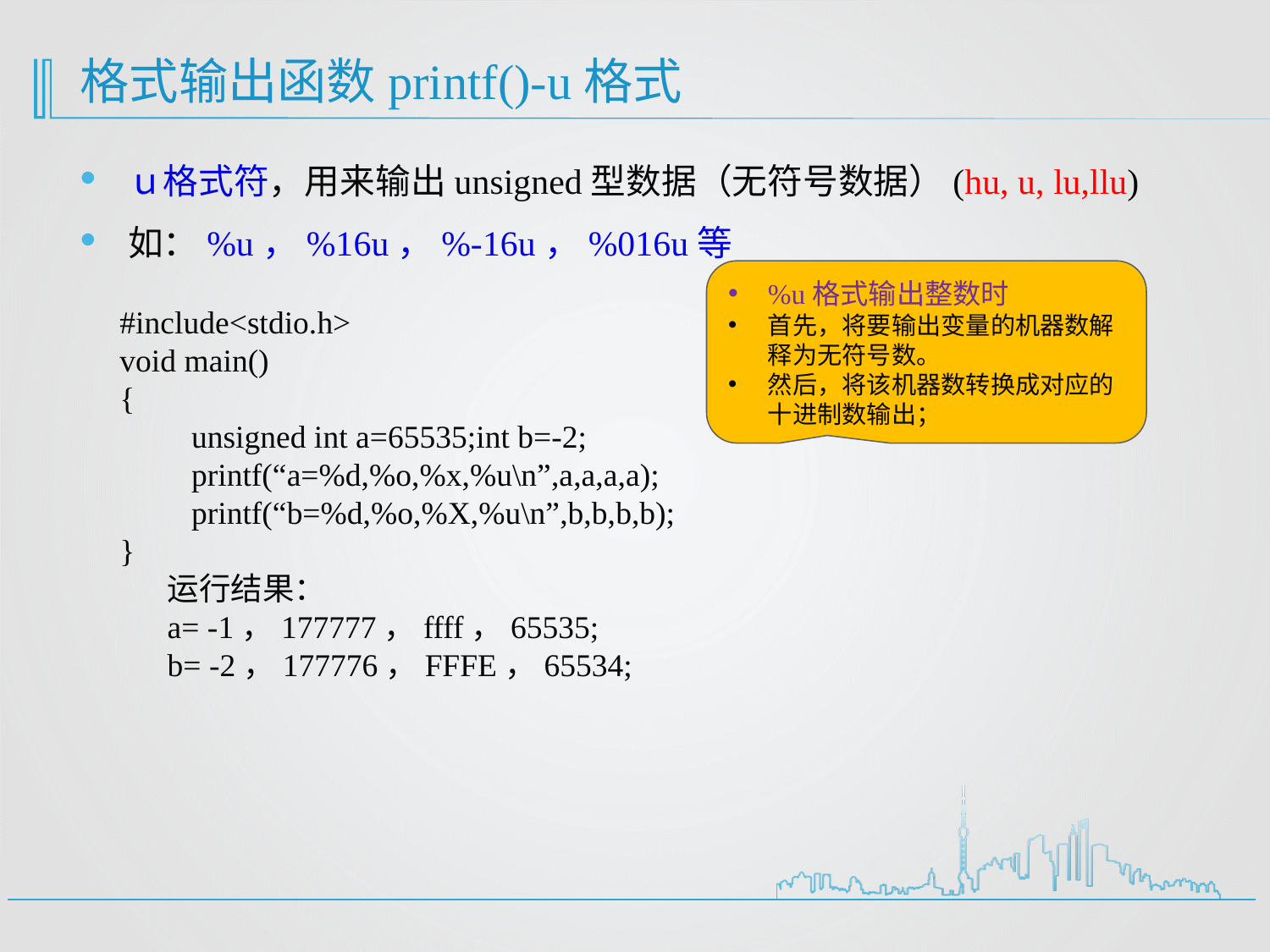

# 格式输出函数printf()-u格式
ｕ格式符，用来输出unsigned型数据（无符号数据）(hu, u, lu,llu)
如：%u，%16u，%-16u，%016u等

#include<stdio.h>
void main()
{
   unsigned int a=65535;int b=-2;
   printf(“a=%d,%o,%x,%u\n”,a,a,a,a);
   printf(“b=%d,%o,%X,%u\n”,b,b,b,b);
}
运行结果：
a= -1，177777，ffff，65535;
b= -2，177776，FFFE，65534;

%u格式输出整数时
首先，将要输出变量的机器数解释为无符号数。
然后，将该机器数转换成对应的十进制数输出；